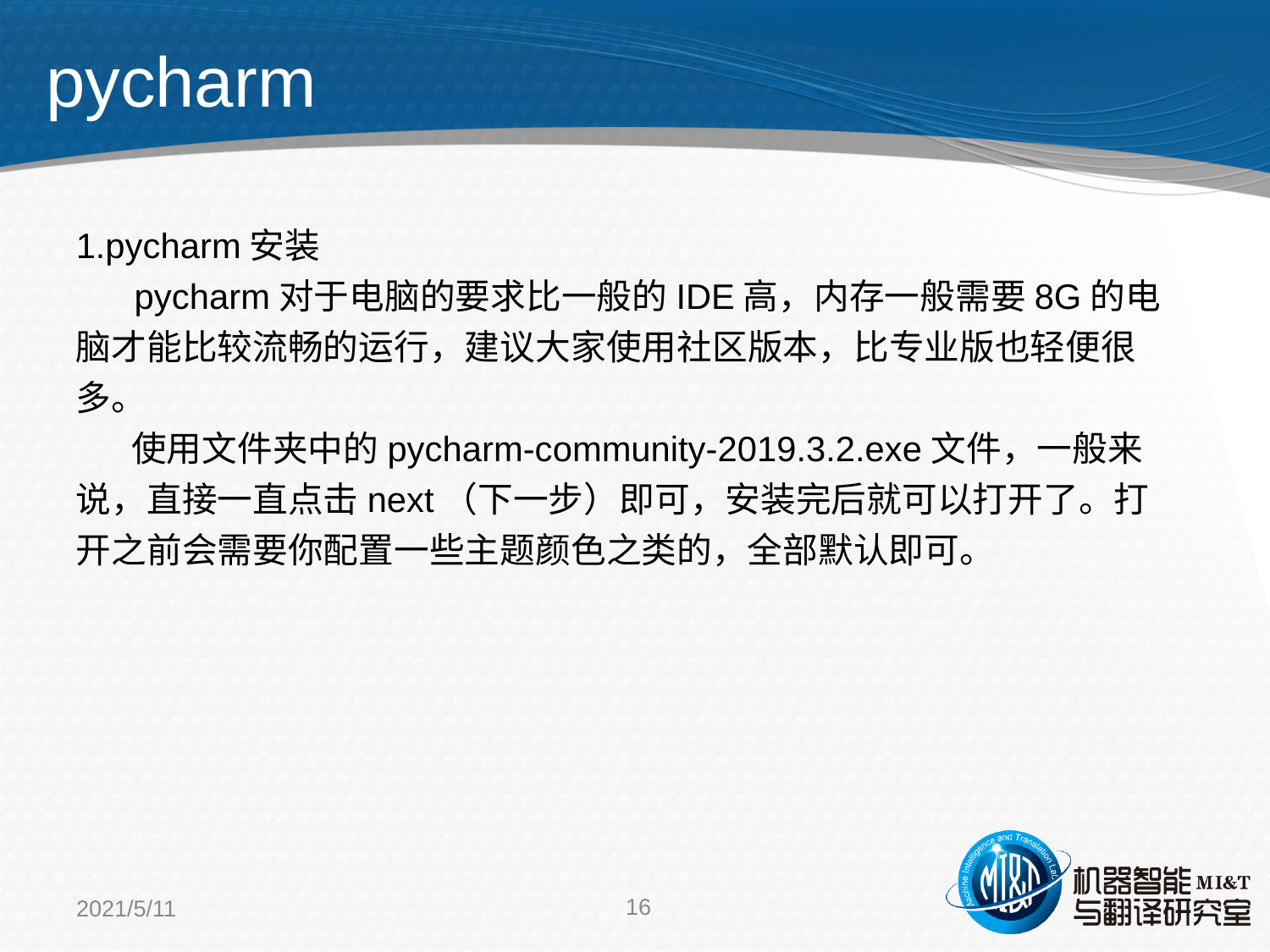

pycharm
1.pycharm安装
      pycharm对于电脑的要求比一般的IDE高，内存一般需要8G的电脑才能比较流畅的运行，建议大家使用社区版本，比专业版也轻便很多。
      使用文件夹中的pycharm-community-2019.3.2.exe文件，一般来说，直接一直点击next（下一步）即可，安装完后就可以打开了。打开之前会需要你配置一些主题颜色之类的，全部默认即可。
16
2021/5/11